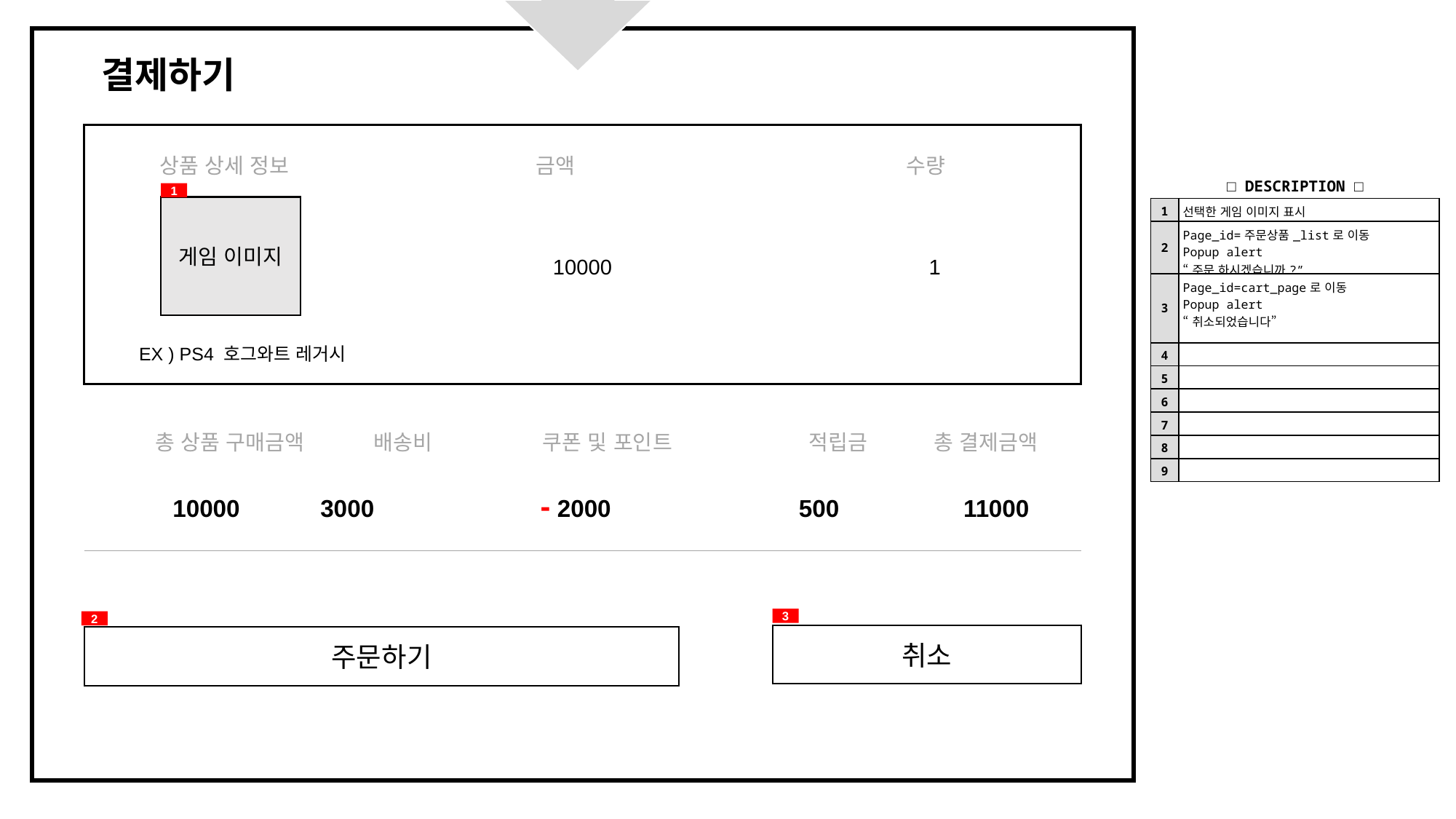

결제하기

      상품 상세 정보		               금액 			    수량
| □ DESCRIPTION □ |  |
| --- | --- |
| 1 | 선택한 게임 이미지 표시 |
| 2 | Page\_id=주문상품\_list로 이동 Popup alert “주문 하시겠습니까?” |
| 3 | Page\_id=cart\_page로 이동 Popup alert “취소되었습니다” |
| 4 |  |
| 5 |  |
| 6 |  |
| 7 |  |
| 8 |  |
| 9 |  |
1
게임 이미지
1
10000
EX ) PS4 호그와트 레거시
총 상품 구매금액 	배송비	          쿠폰 및 포인트	                  적립금           총 결제금액
     10000            3000    	           - 2000 	                 500	         11000
3
2
취소
주문하기